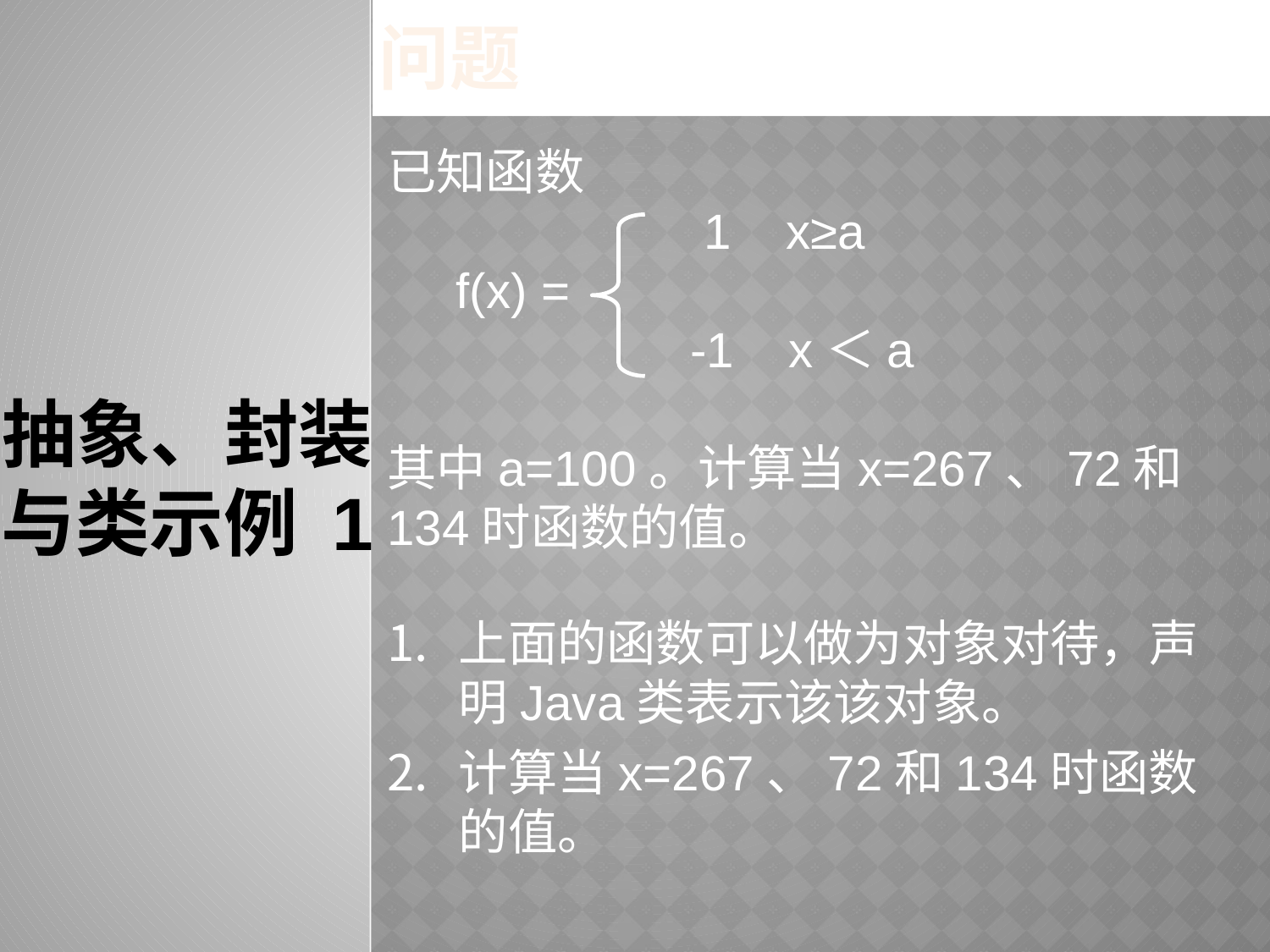

# 抽象、封装与类示例 1
问题
已知函数
                       1    x≥a
     f(x) =
                      -1    x＜a

其中a=100。计算当x=267、72和134时函数的值。

上面的函数可以做为对象对待，声明Java类表示该该对象。
计算当x=267、72和134时函数的值。